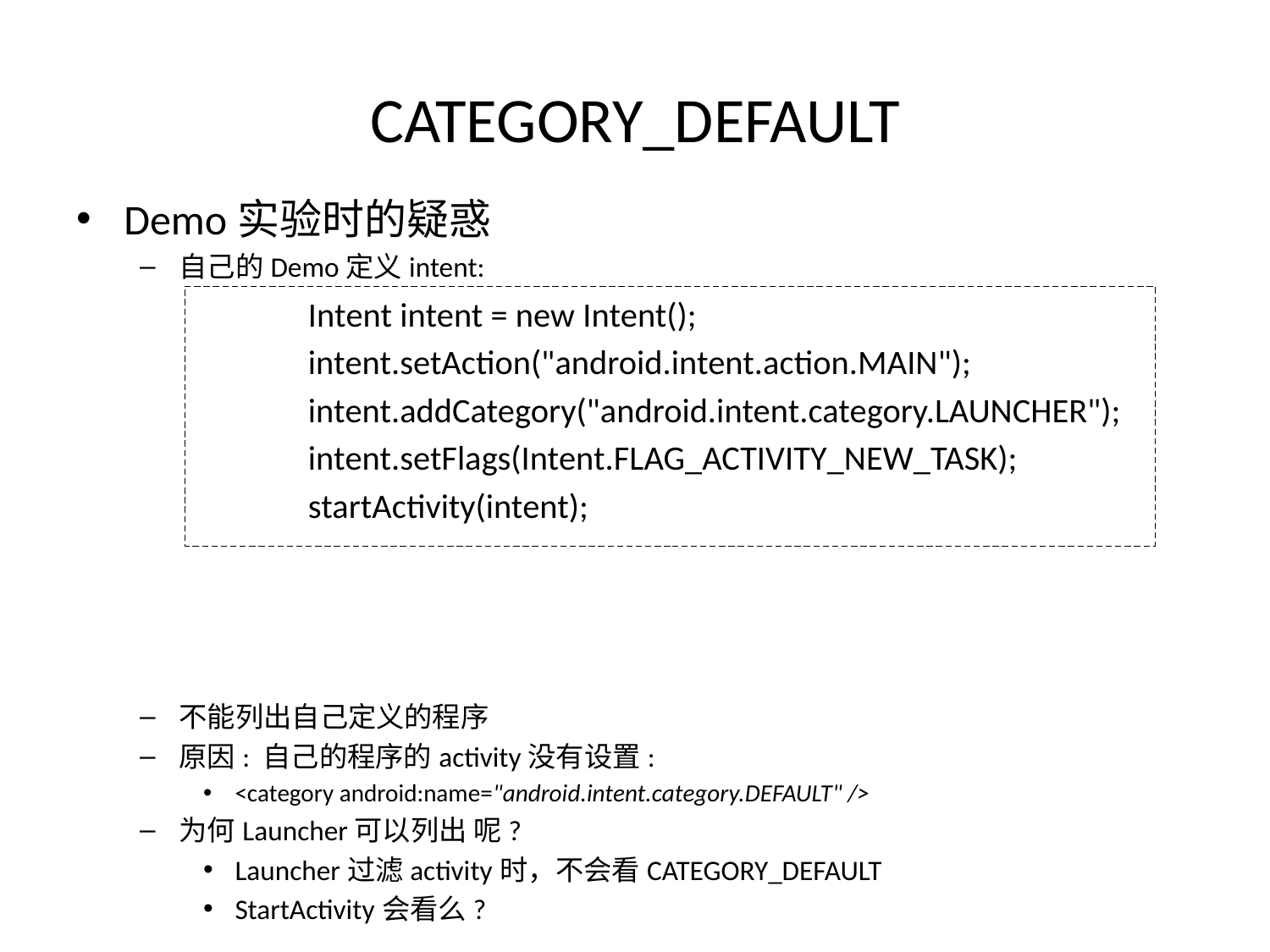

# CATEGORY_DEFAULT
Demo实验时的疑惑
自己的Demo定义intent:

不能列出自己定义的程序
原因: 自己的程序的activity没有设置:
<category android:name="android.intent.category.DEFAULT" />
为何Launcher可以列出 呢?
Launcher过滤activity时，不会看CATEGORY_DEFAULT
StartActivity会看么?

Intent intent = new Intent();
intent.setAction("android.intent.action.MAIN");
intent.addCategory("android.intent.category.LAUNCHER");
intent.setFlags(Intent.FLAG_ACTIVITY_NEW_TASK);
startActivity(intent);